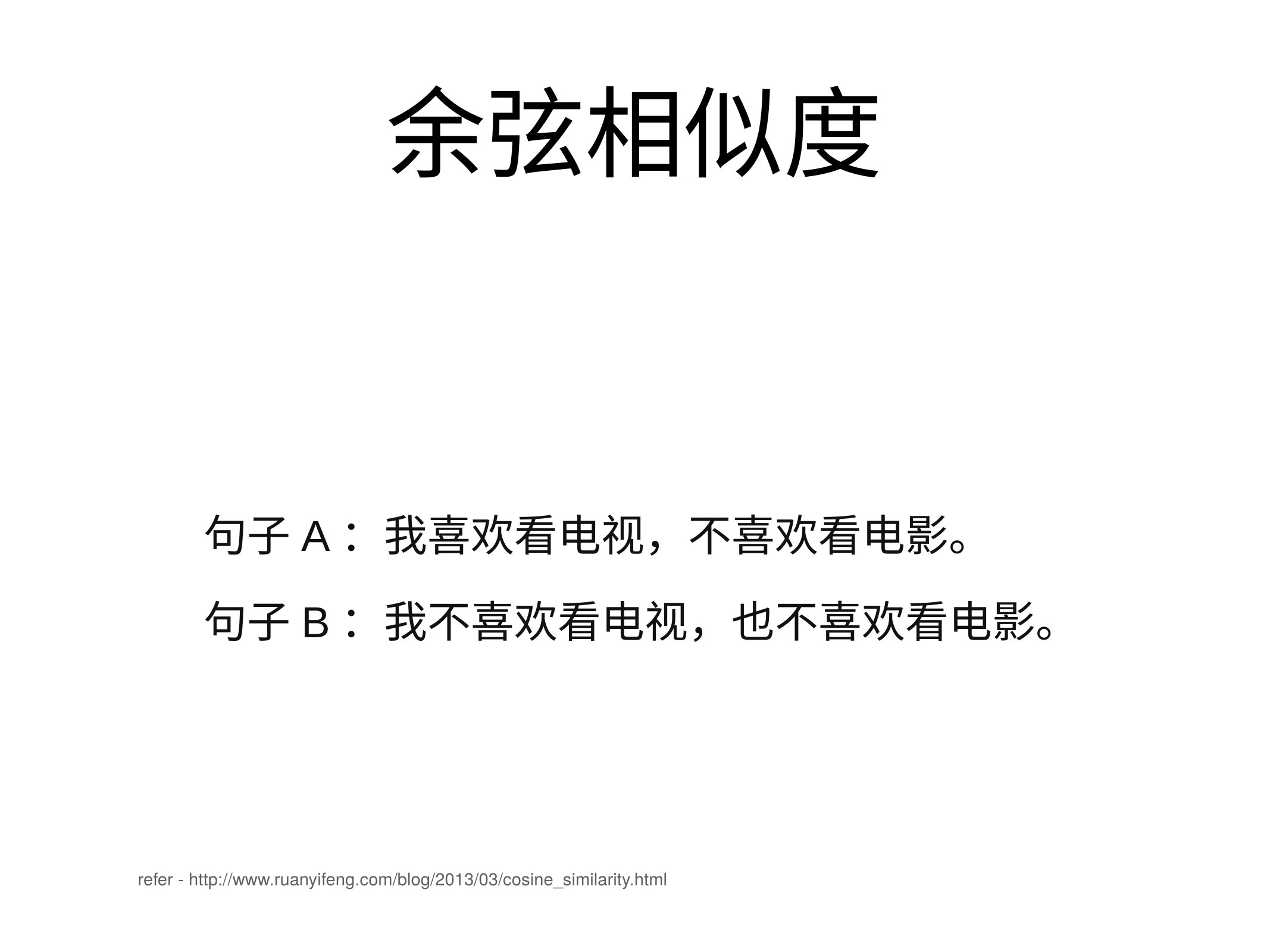

# 余弦相似度
　　句子A：我喜欢看电视，不喜欢看电影。
　　句子B：我不喜欢看电视，也不喜欢看电影。
refer - http://www.ruanyifeng.com/blog/2013/03/cosine_similarity.html